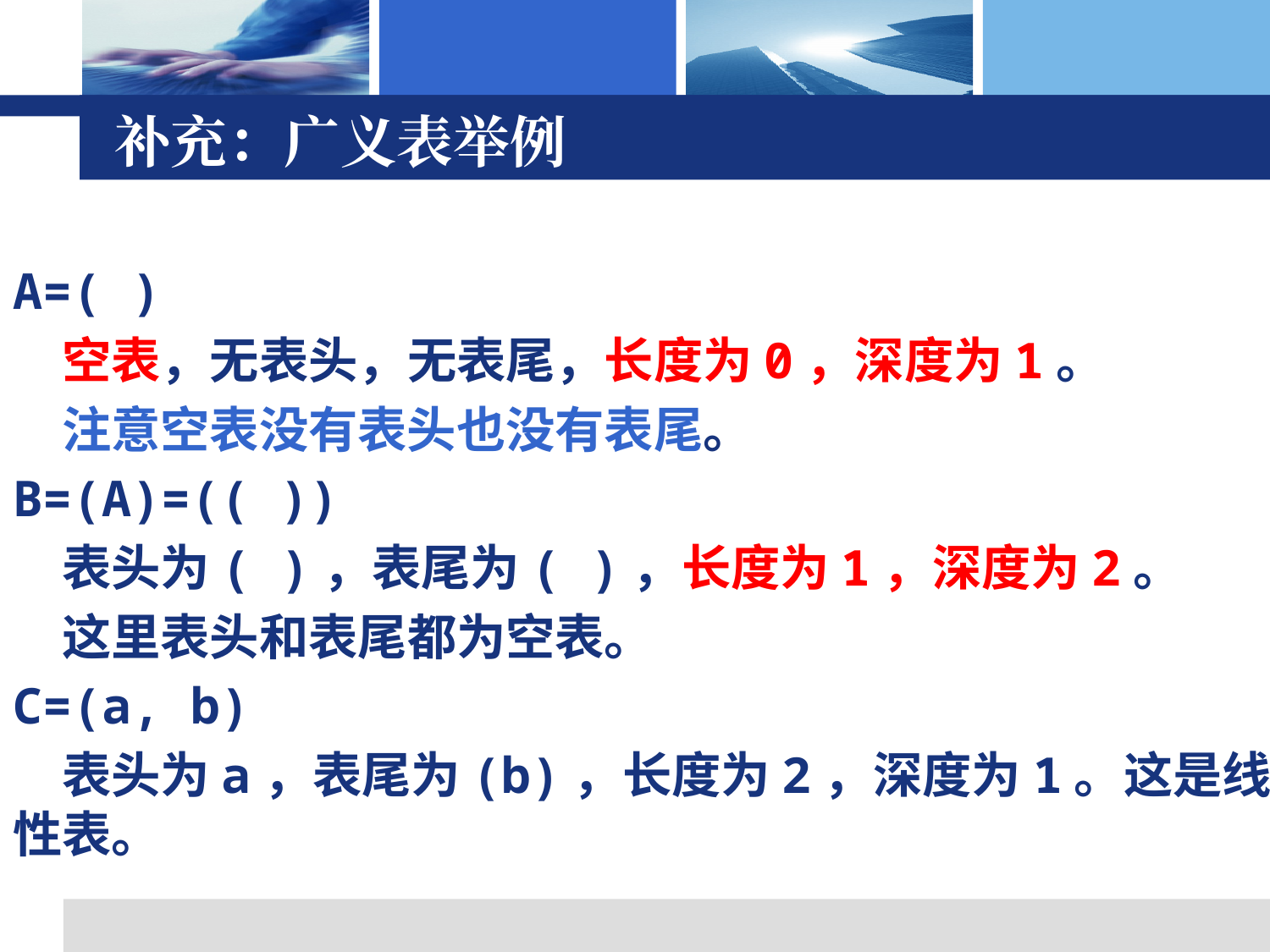

# 补充：广义表举例
A=( )
　空表，无表头，无表尾，长度为0，深度为1。
　注意空表没有表头也没有表尾。
B=(A)=(( ))
　表头为( )，表尾为( )，长度为1，深度为2。
　这里表头和表尾都为空表。
C=(a, b)
　表头为a，表尾为(b)，长度为2，深度为1。这是线性表。